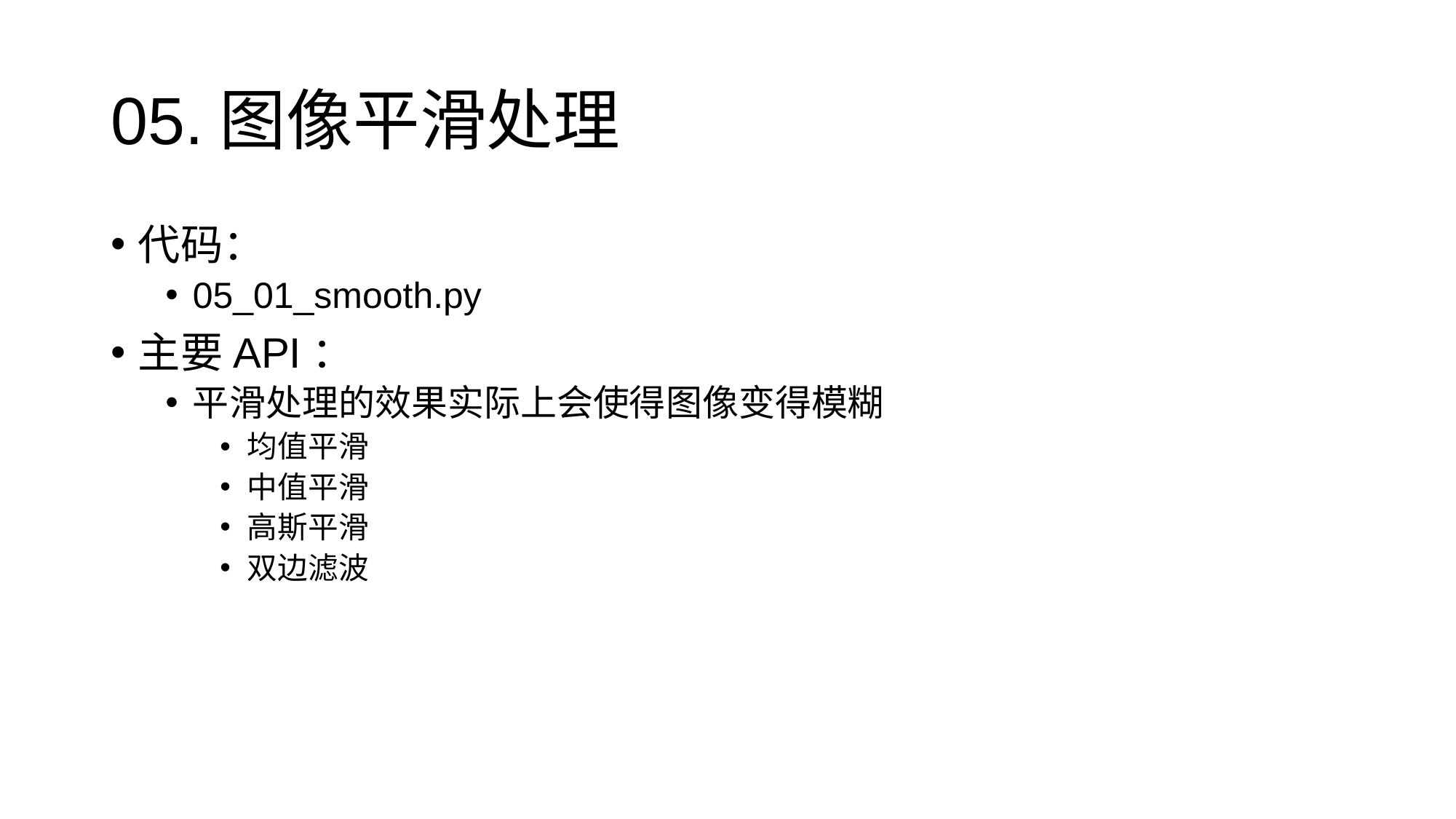

# 05.图像平滑处理
代码：
05_01_smooth.py
主要API：
平滑处理的效果实际上会使得图像变得模糊
均值平滑
中值平滑
高斯平滑
双边滤波